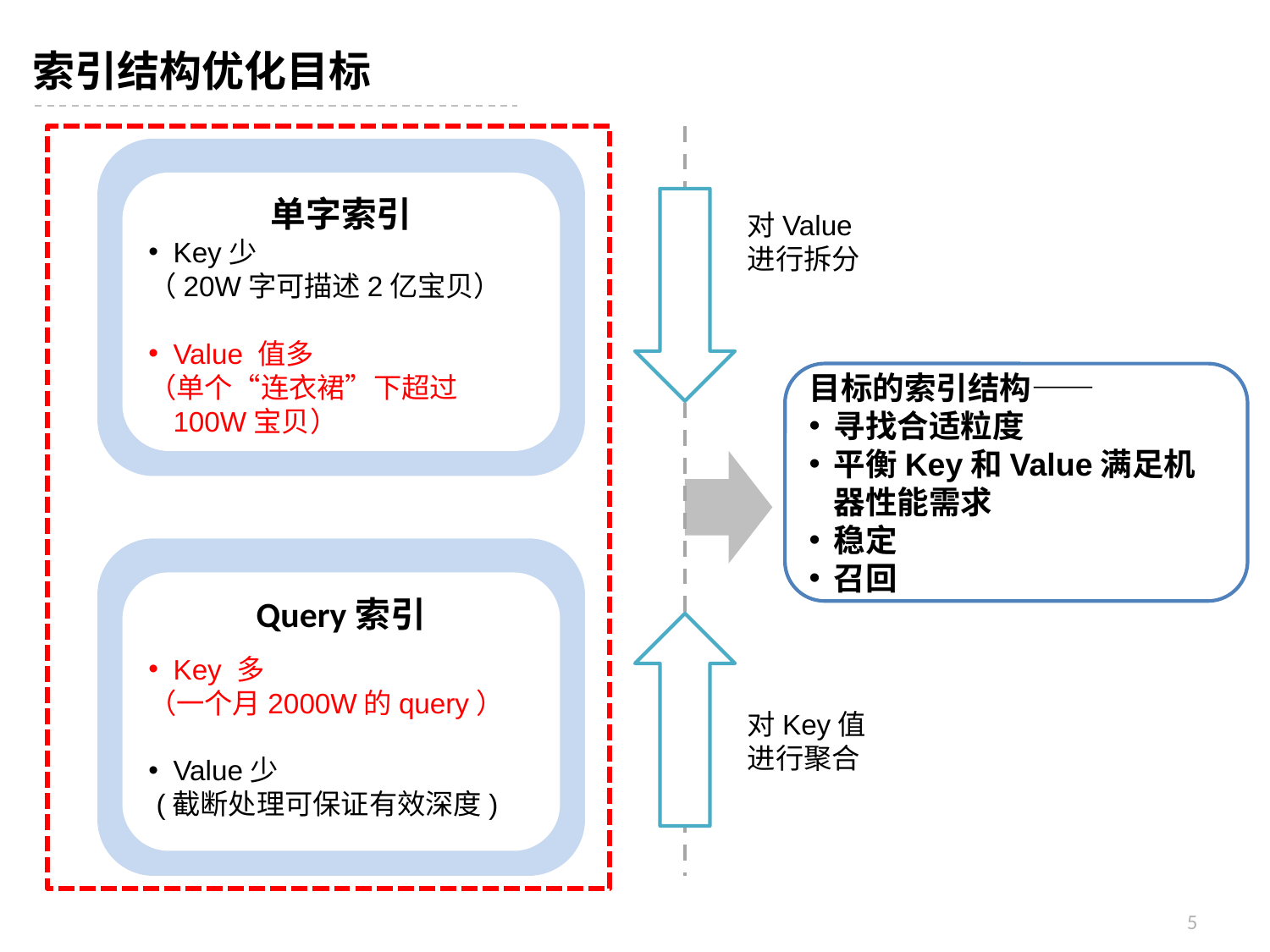

索引结构优化目标

对Value
进行拆分
对Key值
进行聚合

单字索引
Key少
（20W字可描述2亿宝贝）

Value 值多
（单个“连衣裙”下超过100W宝贝）
目标的索引结构——
寻找合适粒度
平衡Key和Value满足机器性能需求
稳定
召回
传统索引

Query索引

Key 多
（一个月2000W的query）

Value少
 (截断处理可保证有效深度)
5